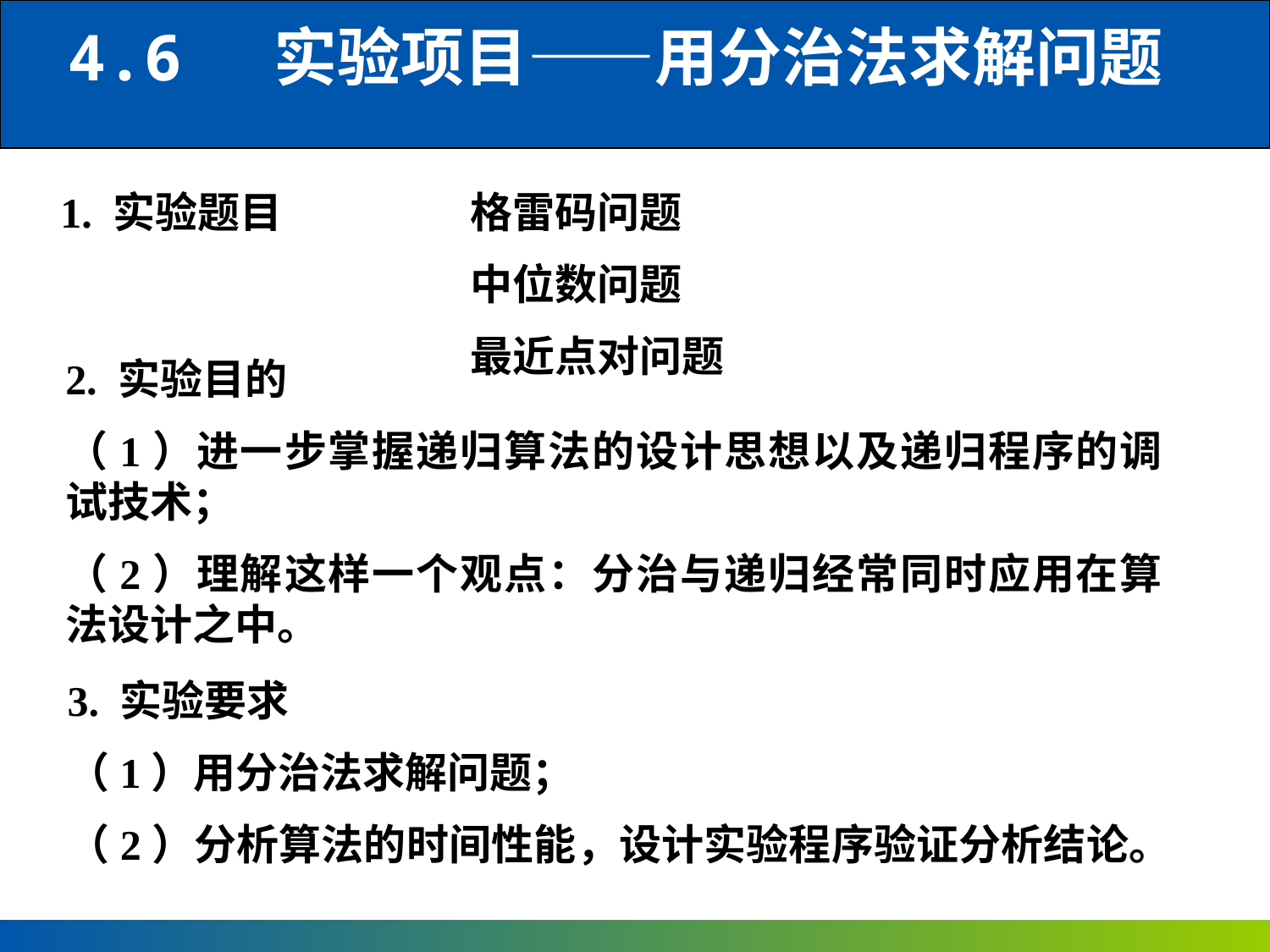

4.6  实验项目——用分治法求解问题
1. 实验题目

格雷码问题
中位数问题
最近点对问题
2. 实验目的
（1）进一步掌握递归算法的设计思想以及递归程序的调试技术；
（2）理解这样一个观点：分治与递归经常同时应用在算法设计之中。
3. 实验要求
（1）用分治法求解问题；
（2）分析算法的时间性能，设计实验程序验证分析结论。